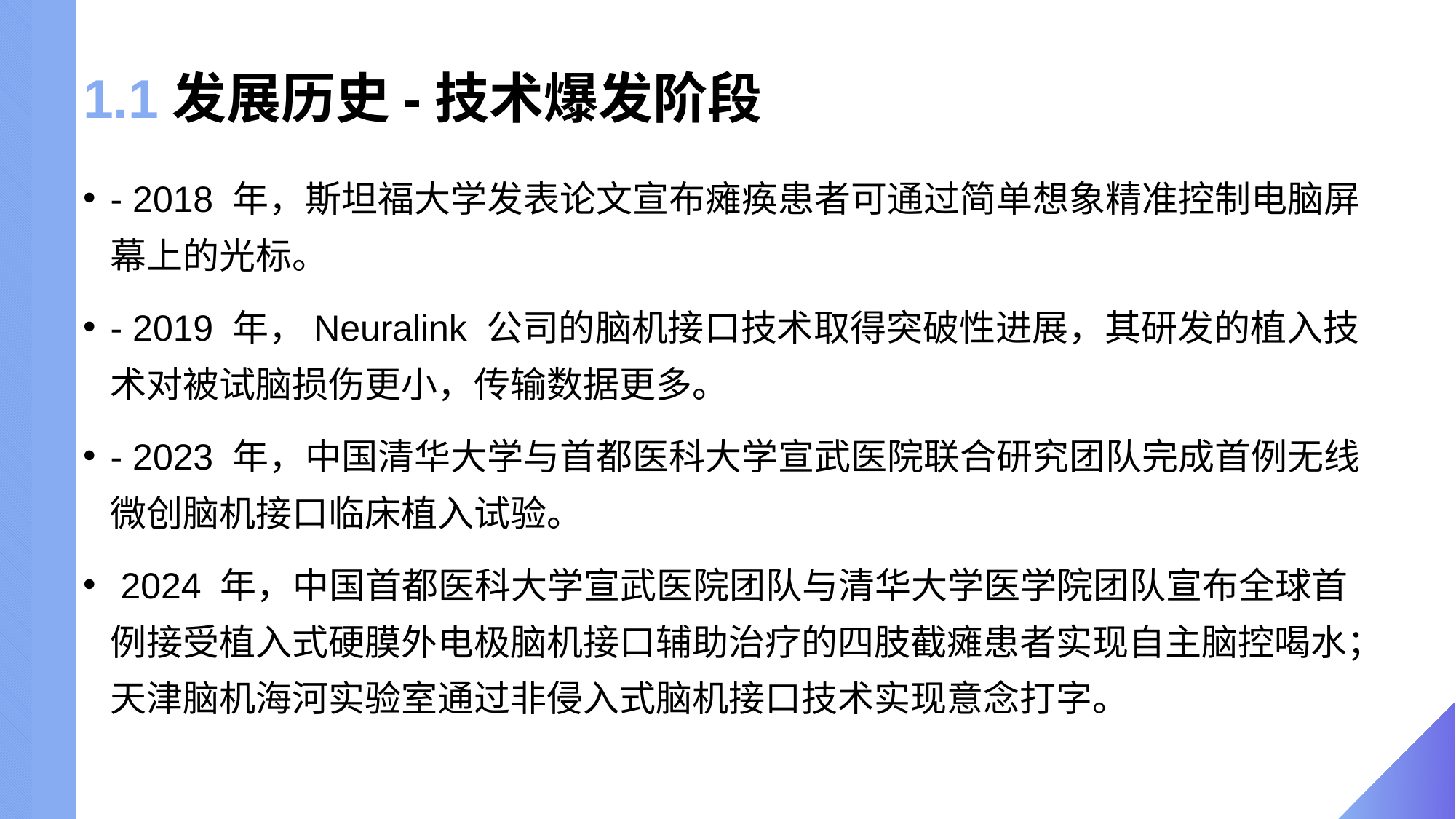

# 1.1发展历史-技术爆发阶段
- 2018 年，斯坦福大学发表论文宣布瘫痪患者可通过简单想象精准控制电脑屏幕上的光标。
- 2019 年，Neuralink 公司的脑机接口技术取得突破性进展，其研发的植入技术对被试脑损伤更小，传输数据更多。
- 2023 年，中国清华大学与首都医科大学宣武医院联合研究团队完成首例无线微创脑机接口临床植入试验。
 2024 年，中国首都医科大学宣武医院团队与清华大学医学院团队宣布全球首例接受植入式硬膜外电极脑机接口辅助治疗的四肢截瘫患者实现自主脑控喝水；天津脑机海河实验室通过非侵入式脑机接口技术实现意念打字。